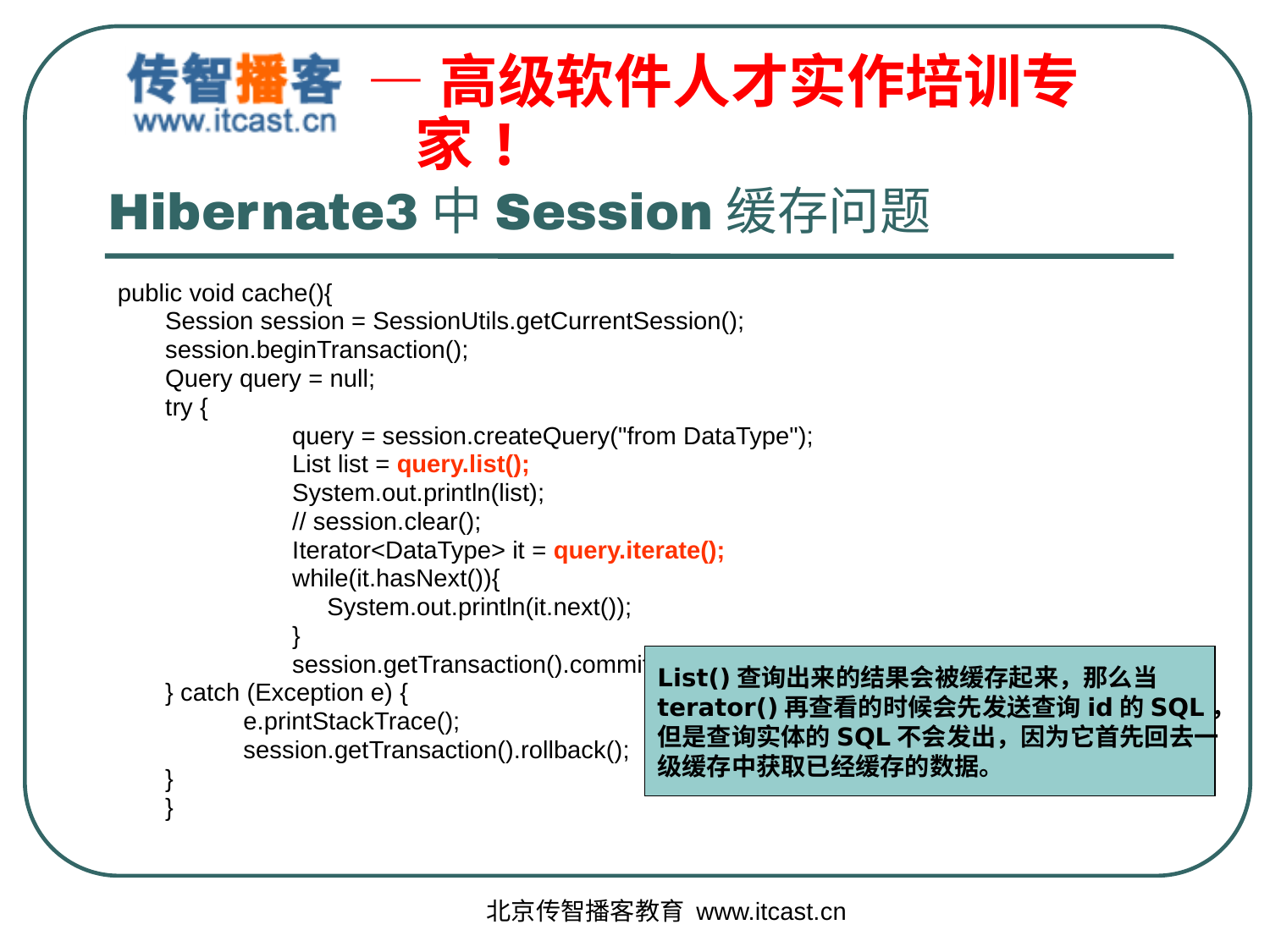

# Hibernate3中Session缓存问题
public void cache(){
	Session session = SessionUtils.getCurrentSession();
	session.beginTransaction();
	Query query = null;
	try {
		query = session.createQuery("from DataType");
		List list = query.list();
		System.out.println(list);
		// session.clear();
		Iterator<DataType> it = query.iterate();
		while(it.hasNext()){
		     System.out.println(it.next());
		}
		session.getTransaction().commit();
	} catch (Exception e) {
                  e.printStackTrace();
                  session.getTransaction().rollback();
	}
	}
List()查询出来的结果会被缓存起来，那么当
terator()再查看的时候会先发送查询id的SQL，
但是查询实体的SQL不会发出，因为它首先回去一
级缓存中获取已经缓存的数据。
北京传智播客教育 www.itcast.cn